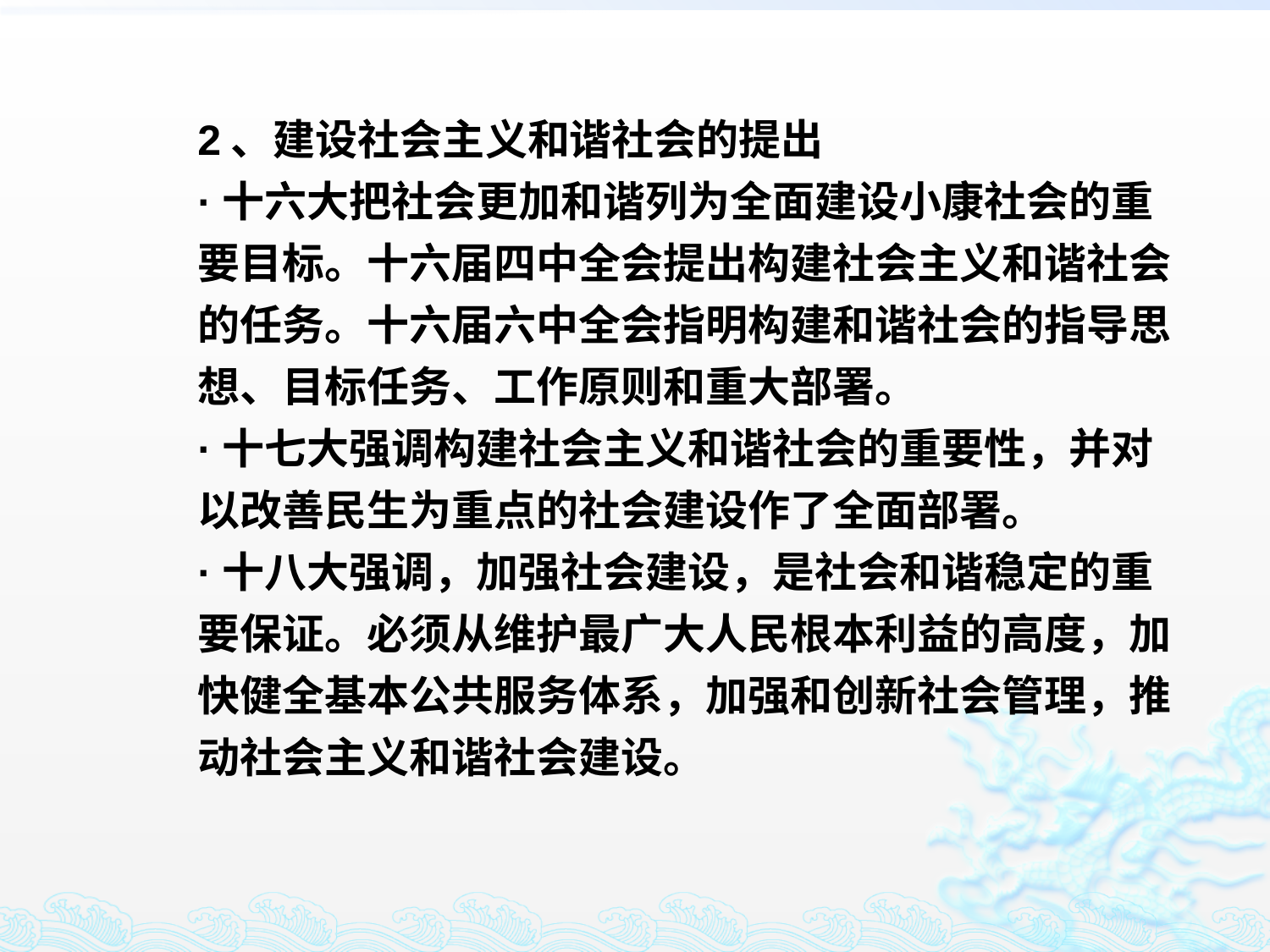

2、建设社会主义和谐社会的提出
·十六大把社会更加和谐列为全面建设小康社会的重要目标。十六届四中全会提出构建社会主义和谐社会的任务。十六届六中全会指明构建和谐社会的指导思想、目标任务、工作原则和重大部署。
·十七大强调构建社会主义和谐社会的重要性，并对以改善民生为重点的社会建设作了全面部署。
·十八大强调，加强社会建设，是社会和谐稳定的重要保证。必须从维护最广大人民根本利益的高度，加快健全基本公共服务体系，加强和创新社会管理，推动社会主义和谐社会建设。